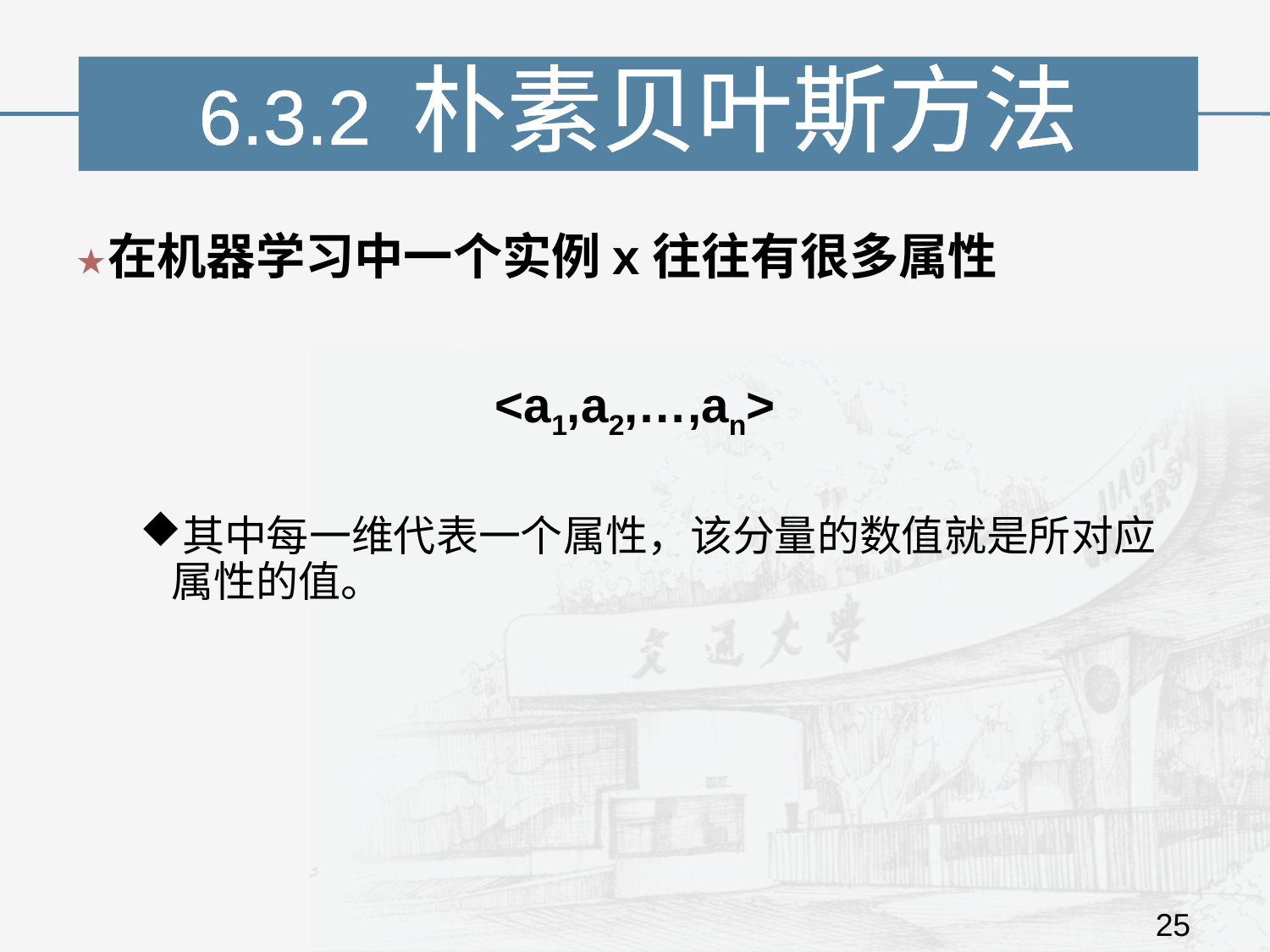

6.3.2 朴素贝叶斯方法
在机器学习中一个实例x往往有很多属性

<a1,a2,…,an>

其中每一维代表一个属性，该分量的数值就是所对应属性的值。

25